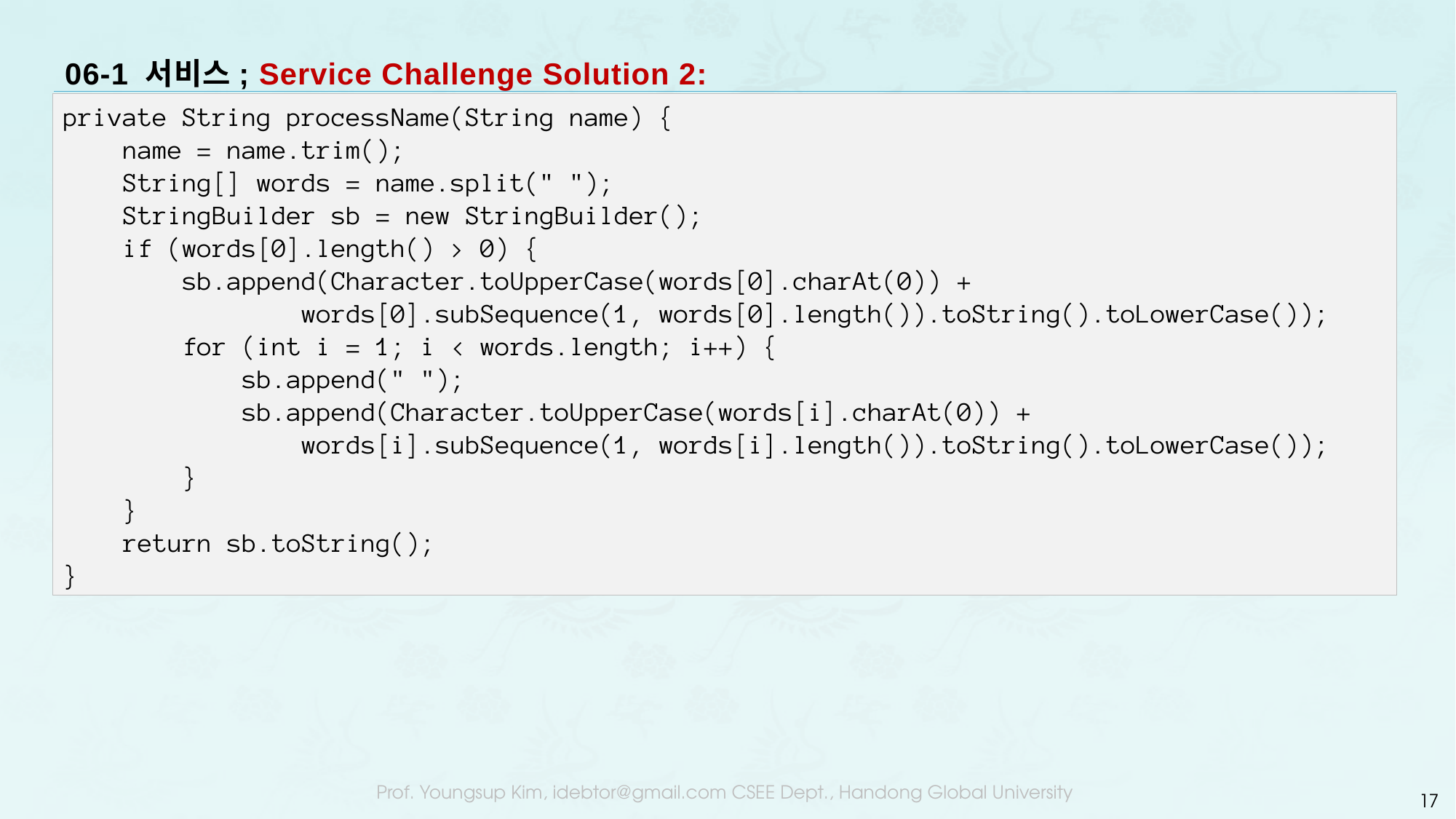

# 06-1 서비스; Service Challenge Solution 2:
private String processName(String name) {
    name = name.trim();
    String[] words = name.split(" ");
    StringBuilder sb = new StringBuilder();
    if (words[0].length() > 0) {
        sb.append(Character.toUpperCase(words[0].charAt(0)) +
                words[0].subSequence(1, words[0].length()).toString().toLowerCase());
        for (int i = 1; i < words.length; i++) {
            sb.append(" ");
            sb.append(Character.toUpperCase(words[i].charAt(0)) +
                words[i].subSequence(1, words[i].length()).toString().toLowerCase());
        }
    }
    return sb.toString();
}

17